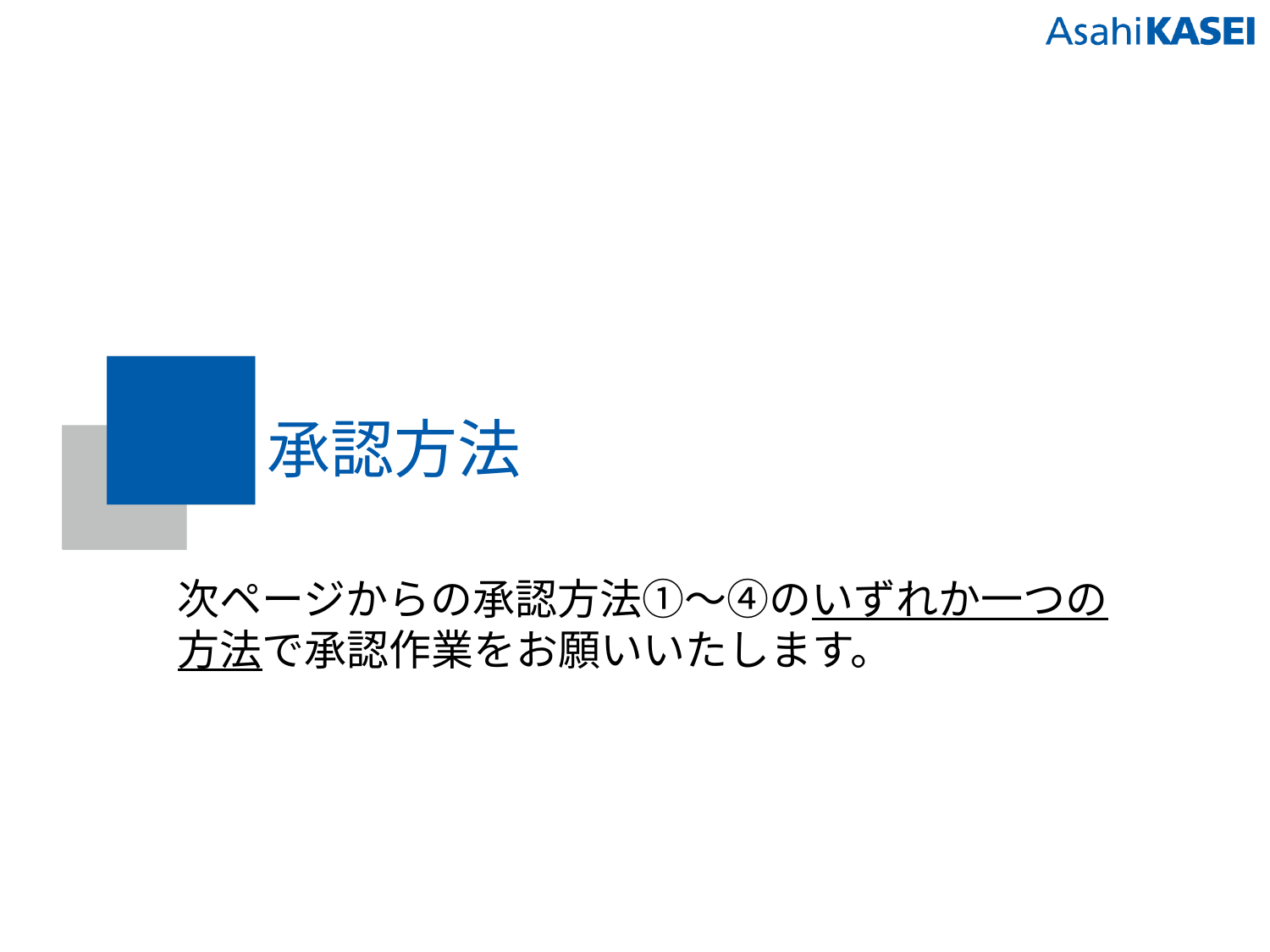

# 承認方法
次ページからの承認方法①～④のいずれか一つの方法で承認作業をお願いいたします。